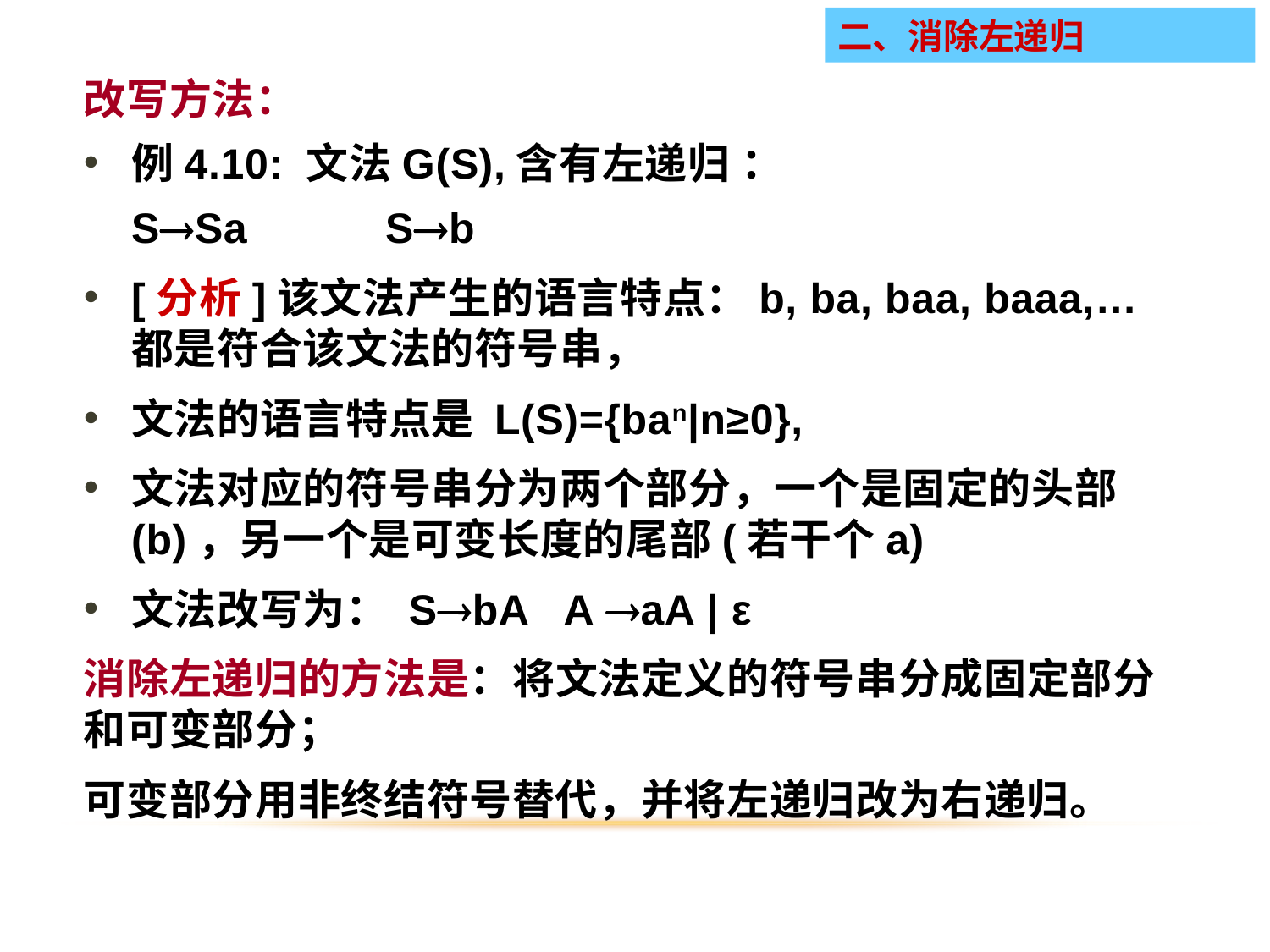

二、消除左递归
改写方法：
例4.10: 文法G(S),含有左递归 ：
	S→Sa  	S→b
[分析]该文法产生的语言特点：b, ba, baa, baaa,…都是符合该文法的符号串，
文法的语言特点是 L(S)={ban|n≥0},
文法对应的符号串分为两个部分，一个是固定的头部(b)，另一个是可变长度的尾部(若干个a)
文法改写为： S→bA   A →aA | ε
消除左递归的方法是：将文法定义的符号串分成固定部分和可变部分；
可变部分用非终结符号替代，并将左递归改为右递归。
11